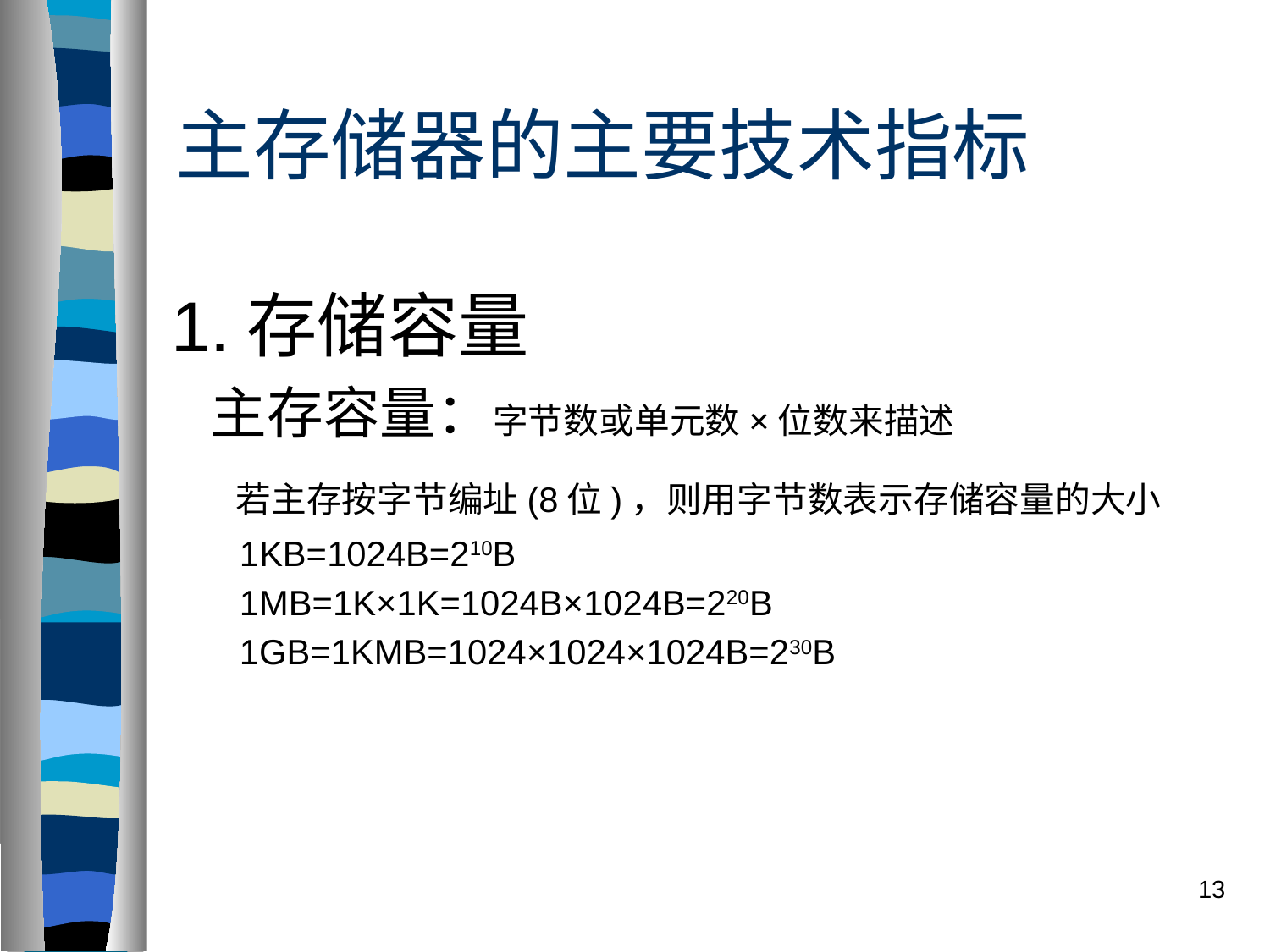

# 主存储器的主要技术指标
1.存储容量
  主存容量：字节数或单元数×位数来描述
    若主存按字节编址(8位)，则用字节数表示存储容量的大小
       1KB=1024B=210B
       1MB=1K×1K=1024B×1024B=220B
       1GB=1KMB=1024×1024×1024B=230B

13